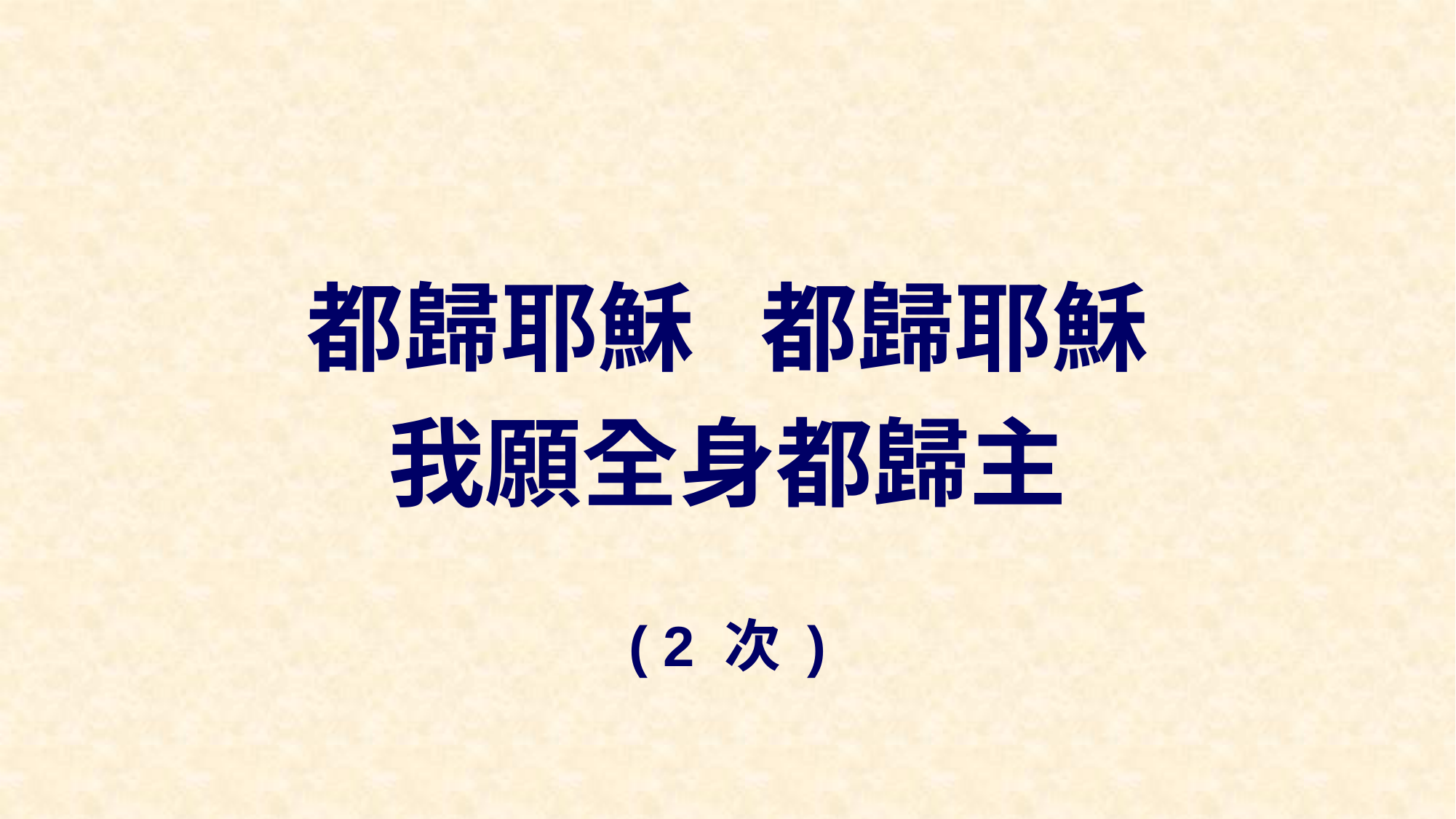

都歸耶穌   都歸耶穌
我願全身都歸主
( 2 次 )